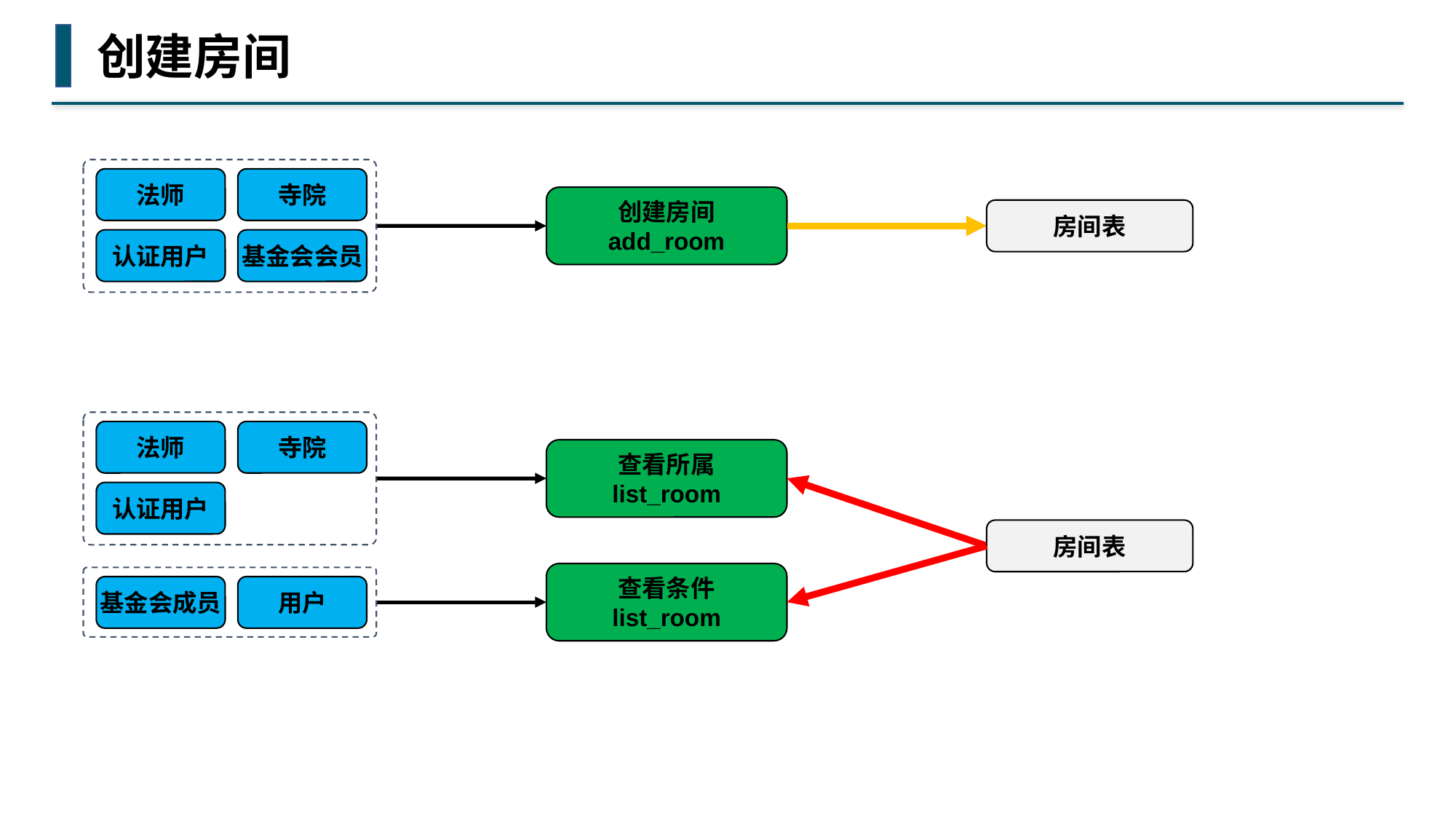

创建房间

法师
寺院
认证用户
基金会会员
创建房间
add_room
房间表

法师
寺院
认证用户
查看所属
list_room
房间表
查看条件
list_room

基金会成员
用户